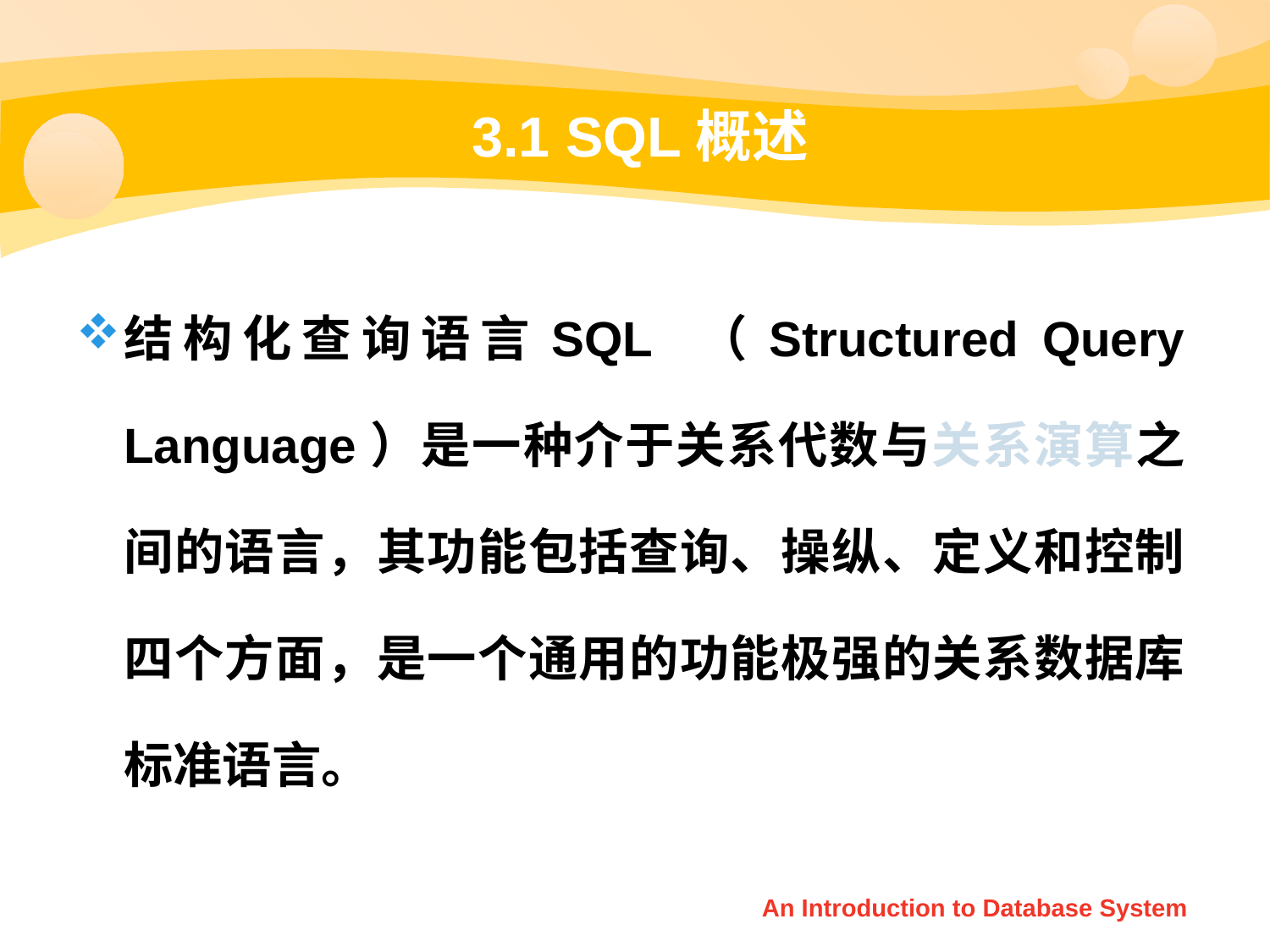

# 3.1 SQL概述
结构化查询语言SQL （Structured Query Language）是一种介于关系代数与关系演算之间的语言，其功能包括查询、操纵、定义和控制四个方面，是一个通用的功能极强的关系数据库标准语言。
An Introduction to Database System